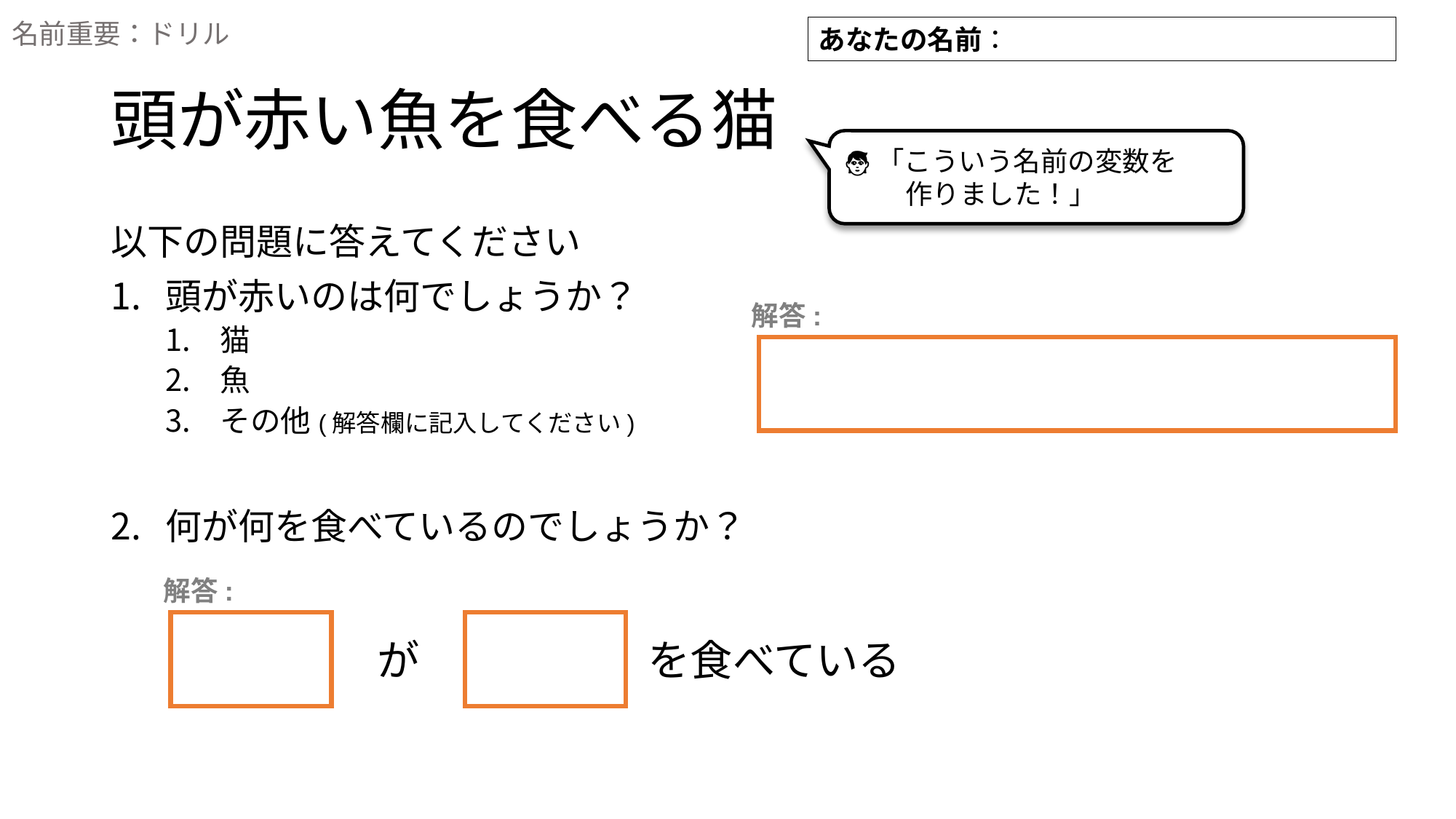

あなたの名前：
# 頭が赤い魚を食べる猫
🧑「こういう名前の変数を
　　 作りました！」
以下の問題に答えてください
頭が赤いのは何でしょうか？
猫
魚
その他(解答欄に記入してください)

何が何を食べているのでしょうか？
解答:

解答:

が
を食べている